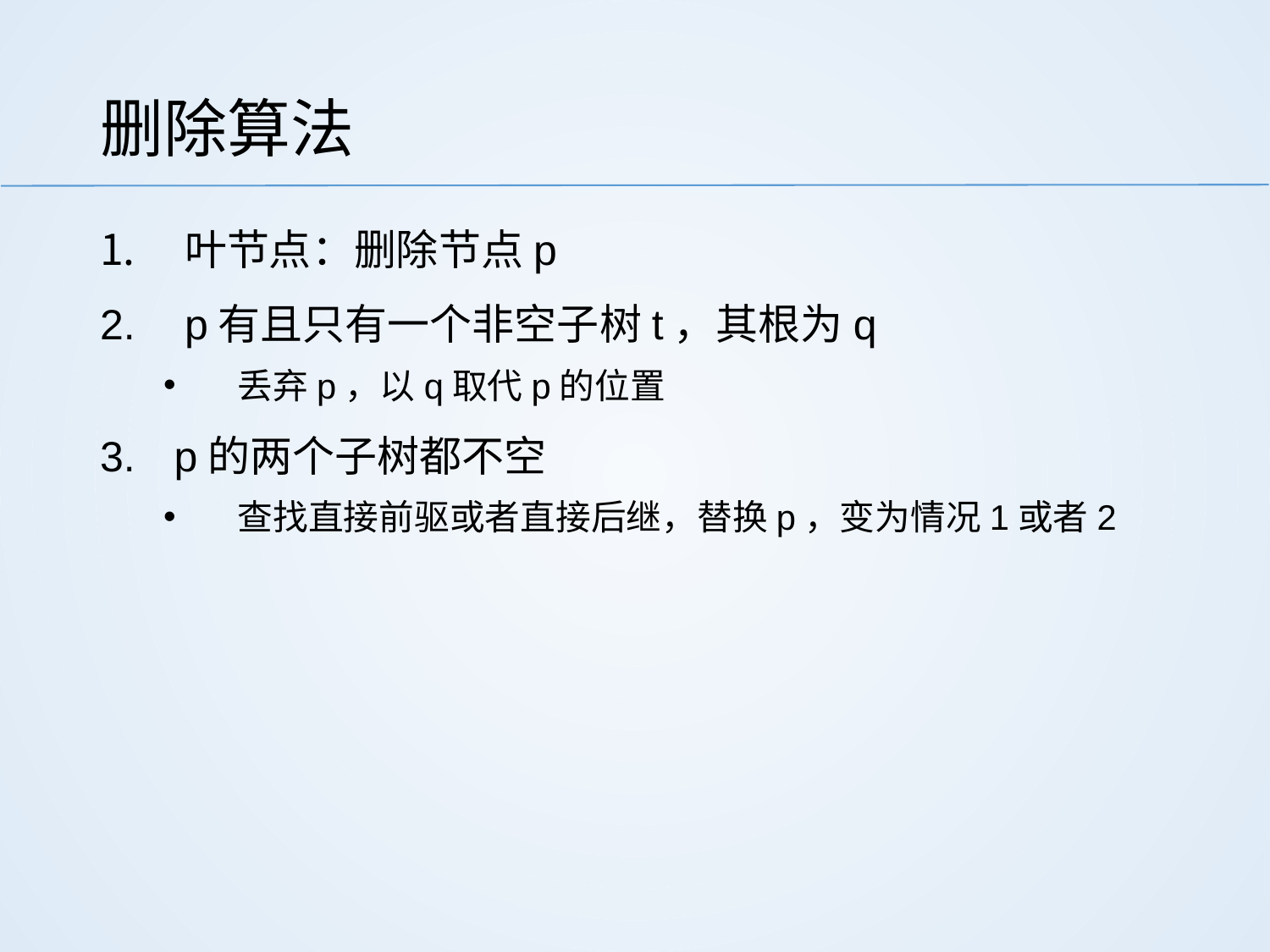

# 删除算法
叶节点：删除节点p
p有且只有一个非空子树t，其根为q
丢弃p，以q取代p的位置
p的两个子树都不空
查找直接前驱或者直接后继，替换p，变为情况1或者2
91